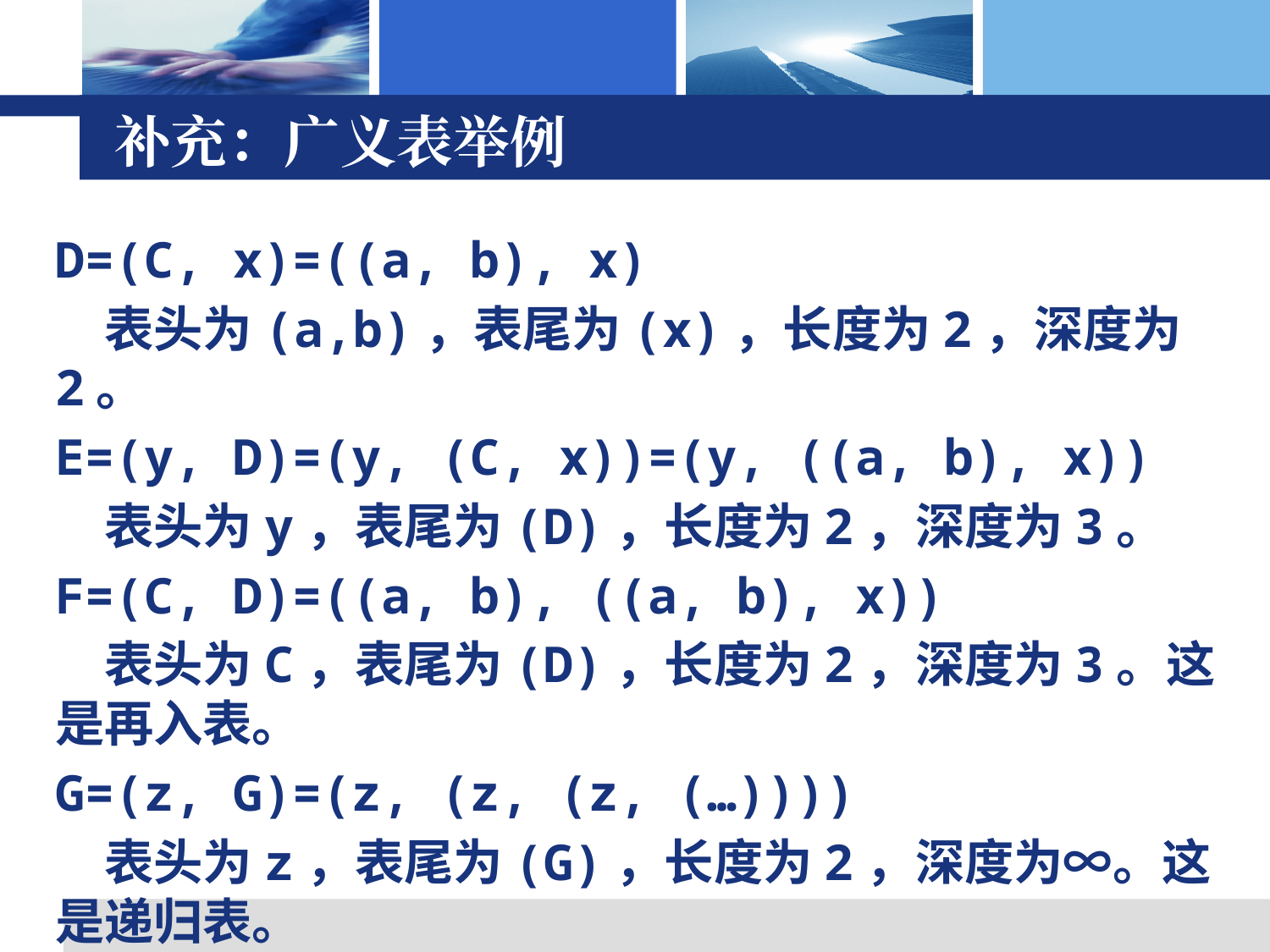

# 补充：广义表举例
D=(C, x)=((a, b), x)
　表头为(a,b)，表尾为(x)，长度为2，深度为2。
E=(y, D)=(y, (C, x))=(y, ((a, b), x))
　表头为y，表尾为(D)，长度为2，深度为3。
F=(C, D)=((a, b), ((a, b), x))
　表头为C，表尾为(D)，长度为2，深度为3。这是再入表。
G=(z, G)=(z, (z, (z, (…))))
　表头为z，表尾为(G)，长度为2，深度为∞。这是递归表。